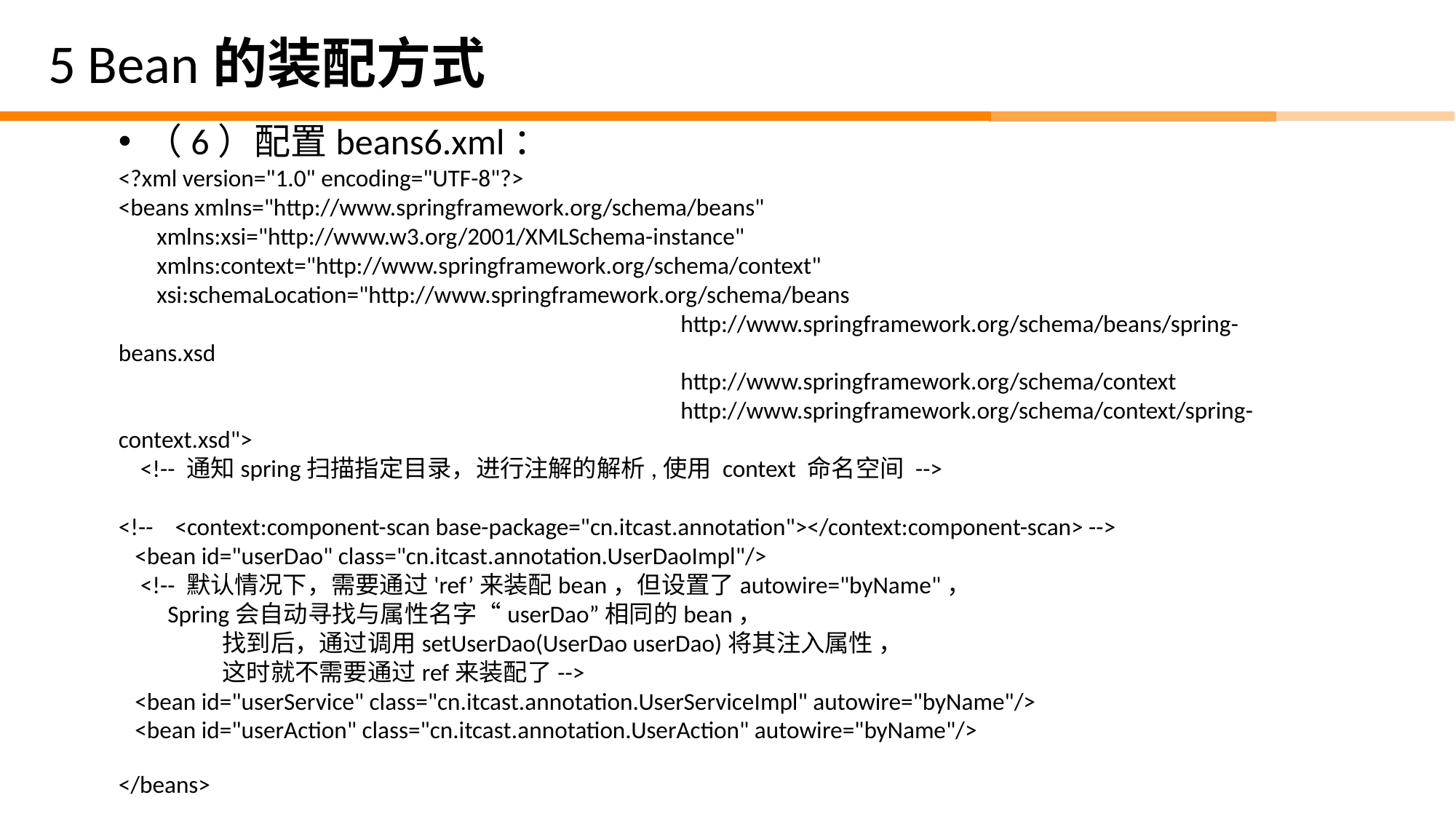

# 5 Bean的装配方式
（6）配置beans6.xml：
<?xml version="1.0" encoding="UTF-8"?>
<beans xmlns="http://www.springframework.org/schema/beans"
       xmlns:xsi="http://www.w3.org/2001/XMLSchema-instance"
       xmlns:context="http://www.springframework.org/schema/context"
       xsi:schemaLocation="http://www.springframework.org/schema/beans
       					   http://www.springframework.org/schema/beans/spring-beans.xsd
       					   http://www.springframework.org/schema/context
       					   http://www.springframework.org/schema/context/spring-context.xsd">
    <!-- 通知spring扫描指定目录，进行注解的解析,使用 context 命名空间 -->
<!--    <context:component-scan base-package="cn.itcast.annotation"></context:component-scan> -->
   <bean id="userDao" class="cn.itcast.annotation.UserDaoImpl"/>
    <!-- 默认情况下，需要通过'ref’来装配bean，但设置了autowire="byName"，
         Spring会自动寻找与属性名字“userDao”相同的bean，
                  找到后，通过调用setUserDao(UserDao userDao)将其注入属性 ，
                  这时就不需要通过ref来装配了-->
   <bean id="userService" class="cn.itcast.annotation.UserServiceImpl" autowire="byName"/>
   <bean id="userAction" class="cn.itcast.annotation.UserAction" autowire="byName"/>

</beans>